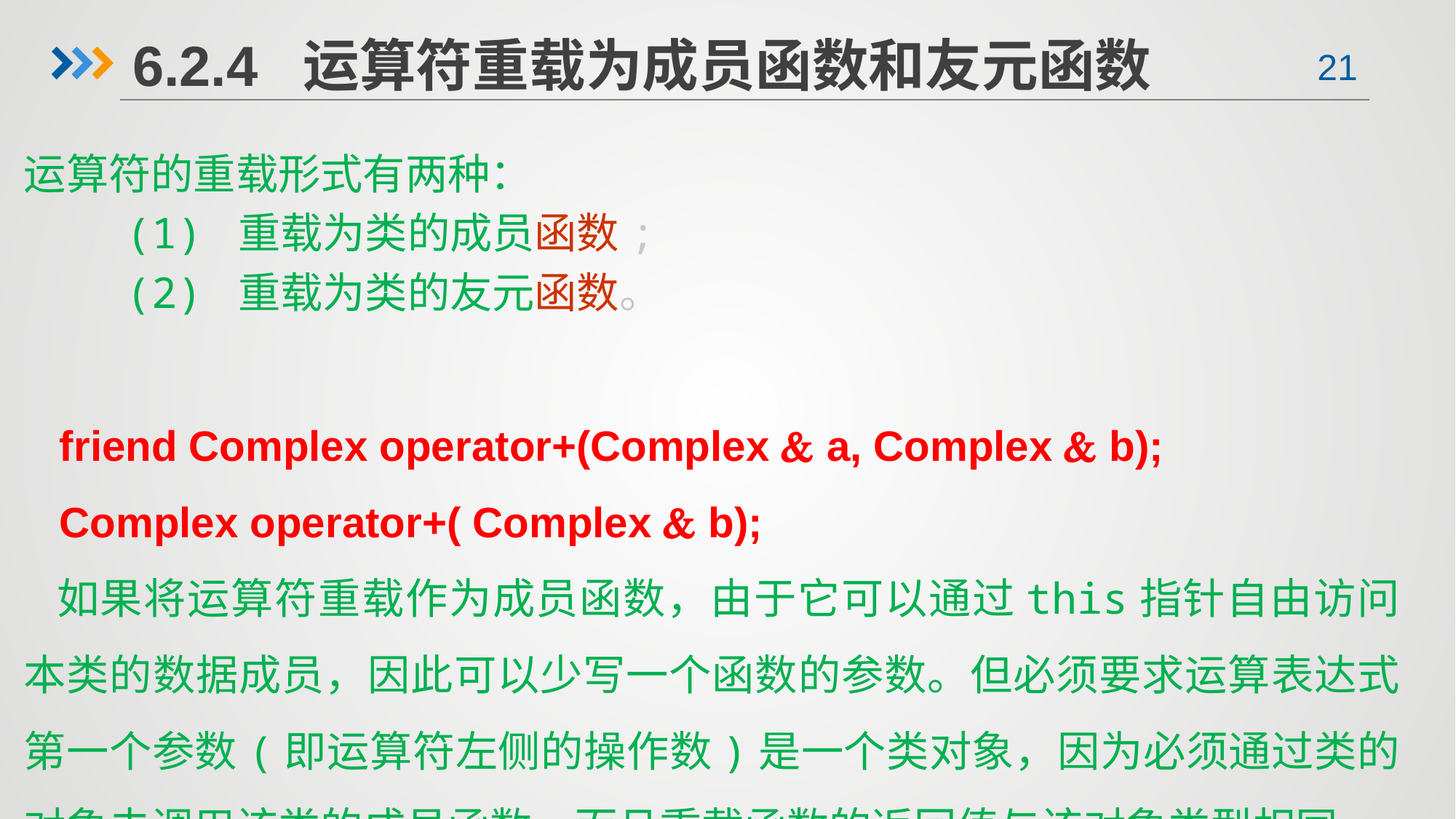

6.2.4  运算符重载为成员函数和友元函数

运算符的重载形式有两种：
    (1) 重载为类的成员函数;
    (2) 重载为类的友元函数。

   friend Complex operator+(Complex & a, Complex & b);
   Complex operator+( Complex & b);
  如果将运算符重载作为成员函数，由于它可以通过this指针自由访问本类的数据成员，因此可以少写一个函数的参数。但必须要求运算表达式第一个参数(即运算符左侧的操作数)是一个类对象，因为必须通过类的对象去调用该类的成员函数，而且重载函数的返回值与该对象类型相同。